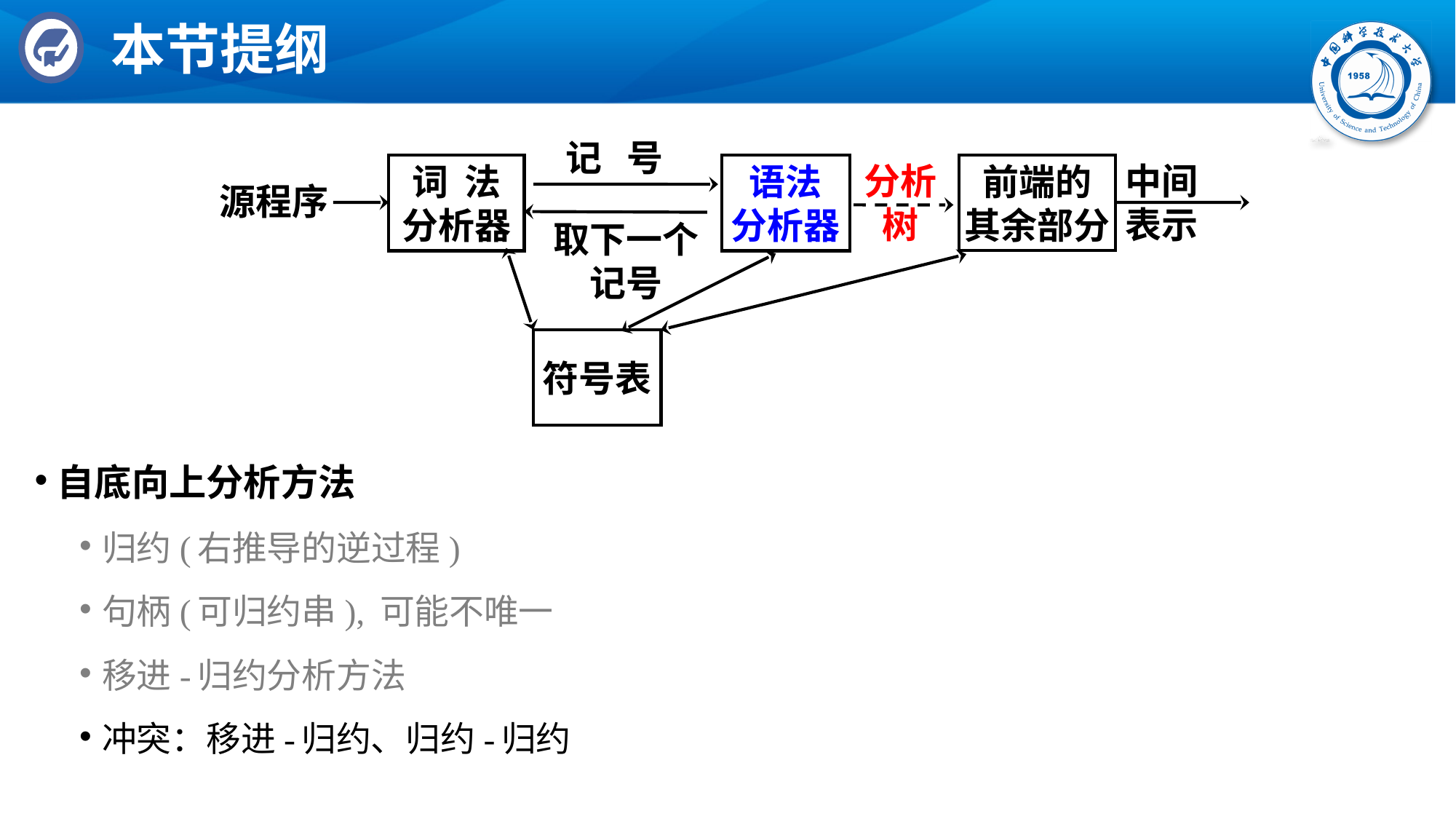

# 本节提纲
记   号
词  法
分析器
语法
分析器
前端的
其余部分
中间表示
分析树
源程序

取下一个记号

符号表
自底向上分析方法
归约(右推导的逆过程)
句柄(可归约串), 可能不唯一
移进-归约分析方法
冲突：移进-归约、归约-归约